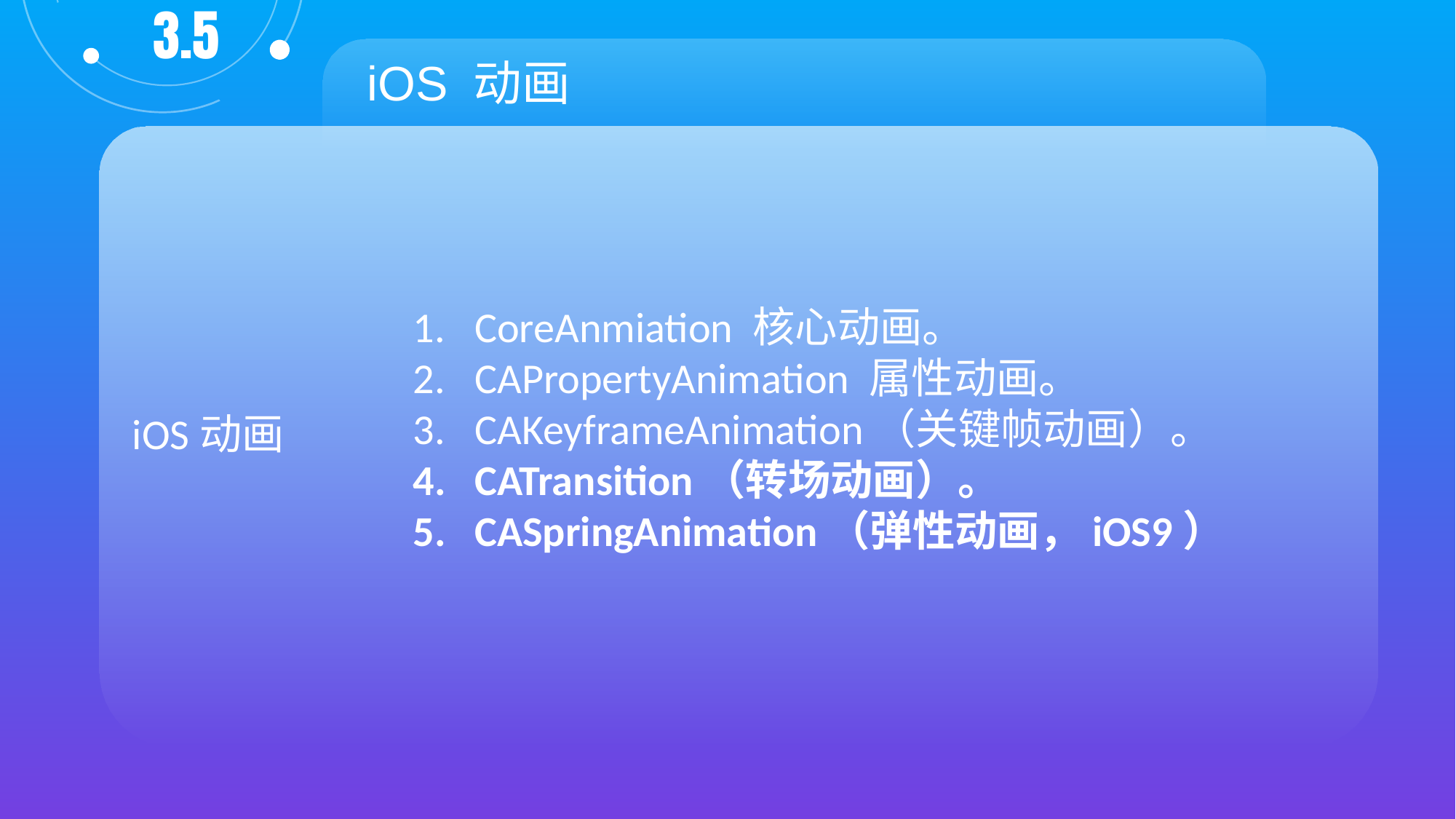

3.5

iOS 动画
iOS动画
CoreAnmiation 核心动画。
CAPropertyAnimation 属性动画。
CAKeyframeAnimation（关键帧动画）。
CATransition（转场动画）。
CASpringAnimation（弹性动画，iOS9）